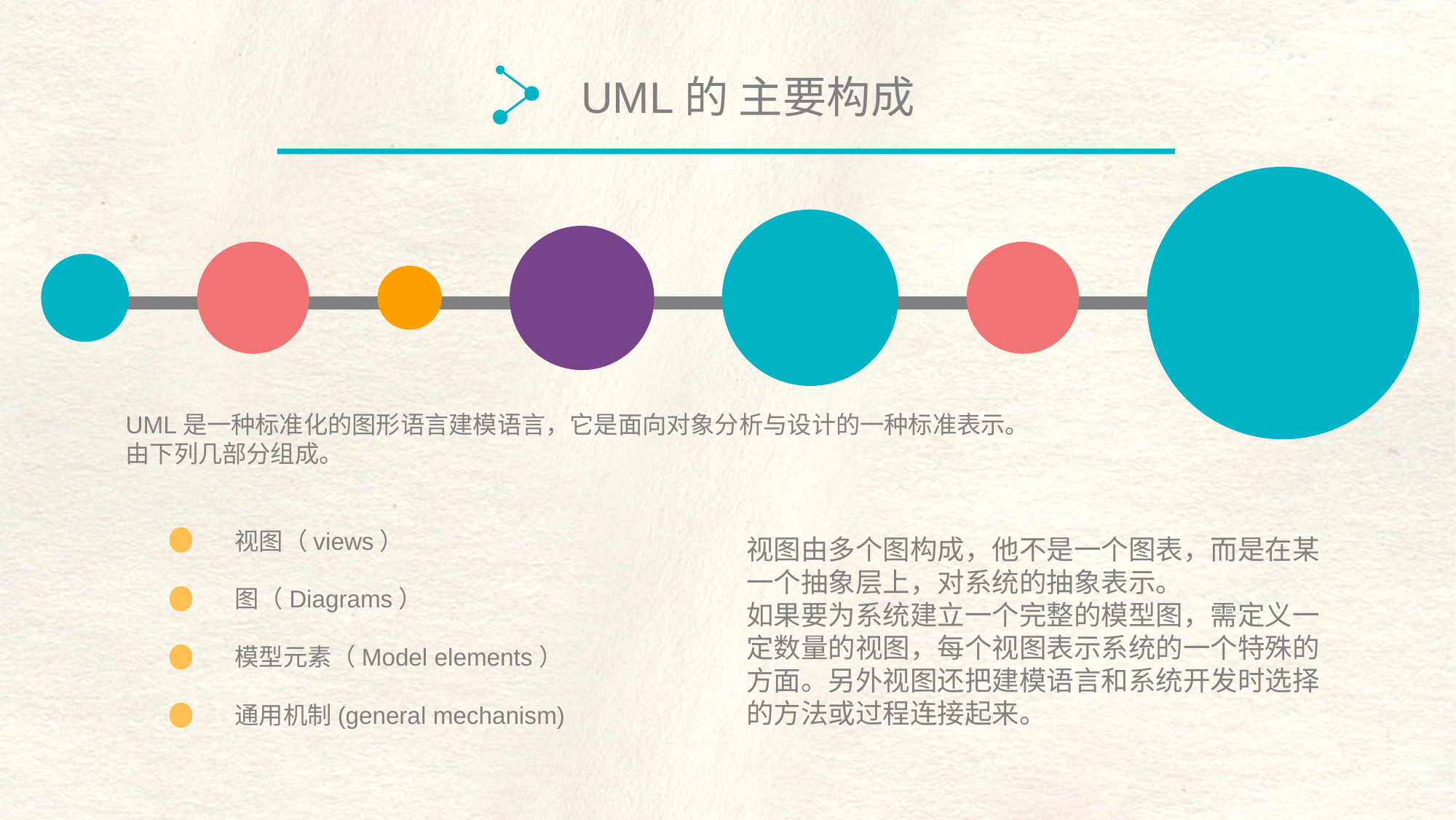

UML的 主要构成

UML是一种标准化的图形语言建模语言，它是面向对象分析与设计的一种标准表示。
由下列几部分组成。

	视图（views）

	图（Diagrams）

	模型元素（Model elements）

	通用机制(general mechanism)

视图由多个图构成，他不是一个图表，而是在某一个抽象层上，对系统的抽象表示。
如果要为系统建立一个完整的模型图，需定义一定数量的视图，每个视图表示系统的一个特殊的方面。另外视图还把建模语言和系统开发时选择的方法或过程连接起来。